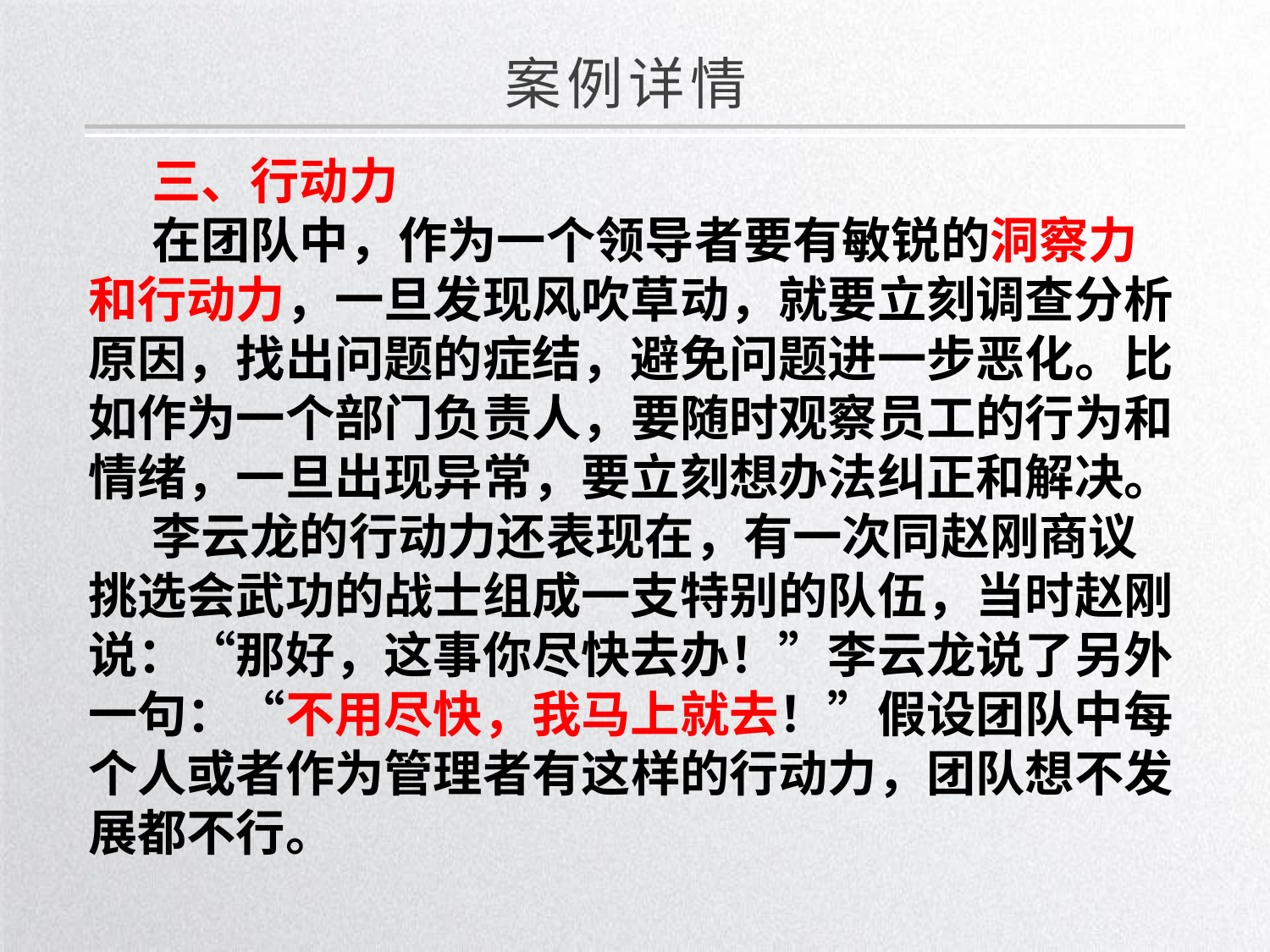

案例详情
三、行动力
在团队中，作为一个领导者要有敏锐的洞察力和行动力，一旦发现风吹草动，就要立刻调查分析原因，找出问题的症结，避免问题进一步恶化。比如作为一个部门负责人，要随时观察员工的行为和情绪，一旦出现异常，要立刻想办法纠正和解决。
李云龙的行动力还表现在，有一次同赵刚商议挑选会武功的战士组成一支特别的队伍，当时赵刚说：“那好，这事你尽快去办！”李云龙说了另外一句：“不用尽快，我马上就去！”假设团队中每个人或者作为管理者有这样的行动力，团队想不发展都不行。